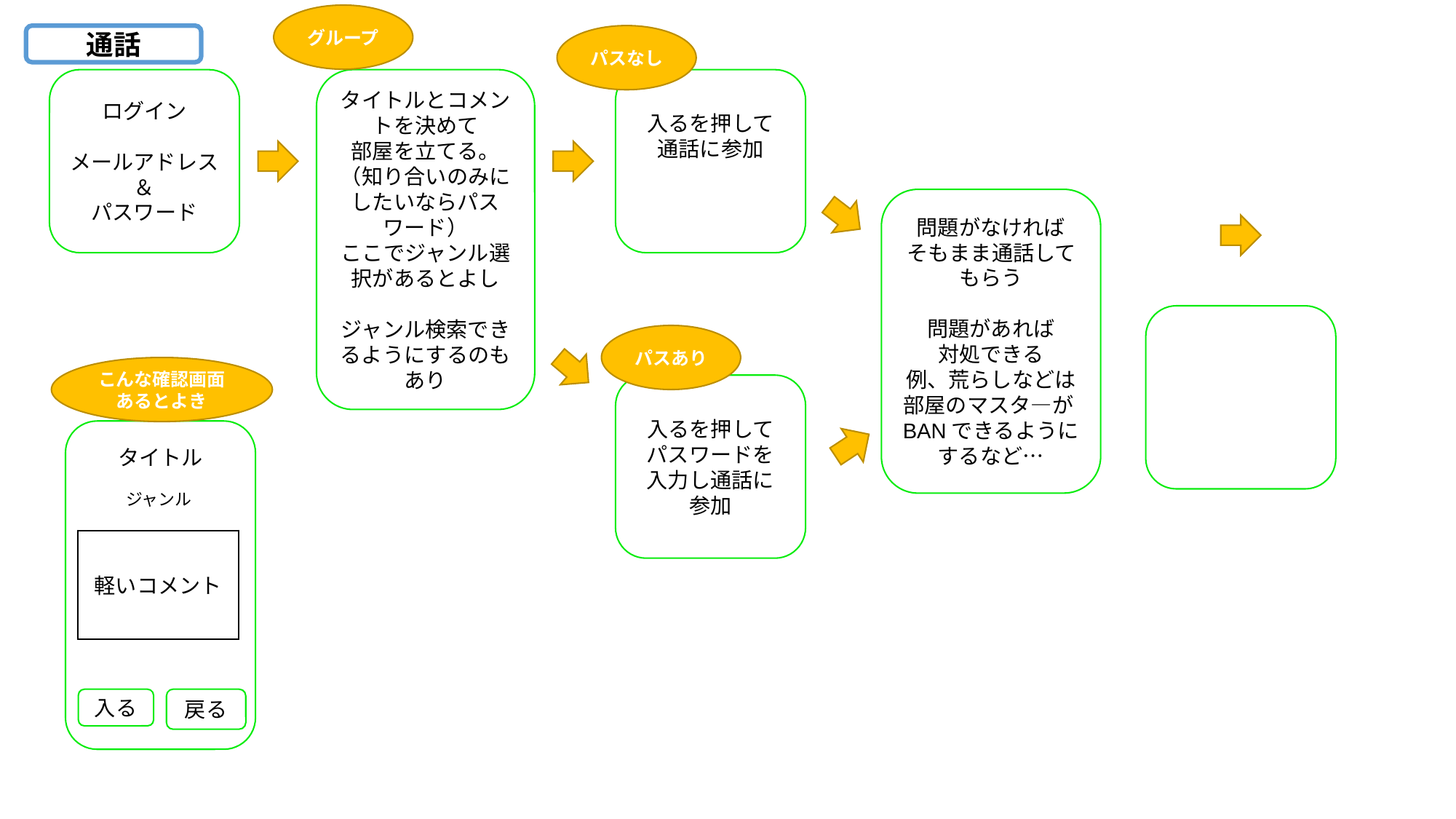

グループ
通話
パスなし
タイトルとコメントを決めて
部屋を立てる。
（知り合いのみにしたいならパスワード）
ここでジャンル選択があるとよし

ジャンル検索できるようにするのもあり
ログイン

メールアドレス
＆
パスワード
入るを押して
通話に参加

問題がなければ
そもまま通話してもらう

問題があれば
対処できる
例、荒らしなどは部屋のマスタ―がBANできるようにするなど…

パスあり

こんな確認画面あるとよき
入るを押して
パスワードを
入力し通話に
参加

タイトル
ジャンル
軽いコメント
入る
戻る